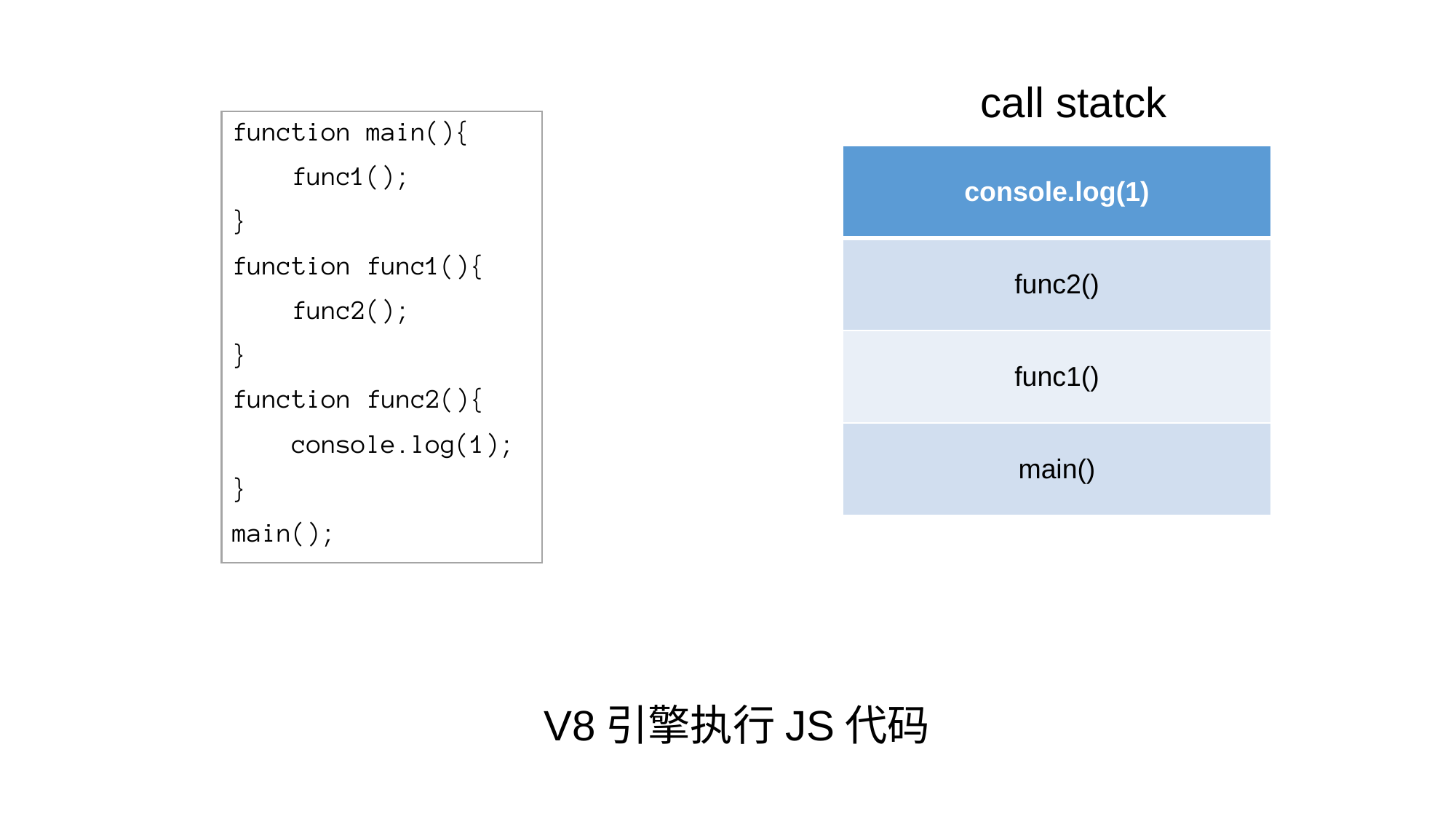

call statck
function main(){
    func1();
}
function func1(){
    func2();
}
function func2(){
    console.log(1);
}
main();
| console.log(1) |
| --- |
| func2() |
| func1() |
| main() |
V8引擎执行JS代码